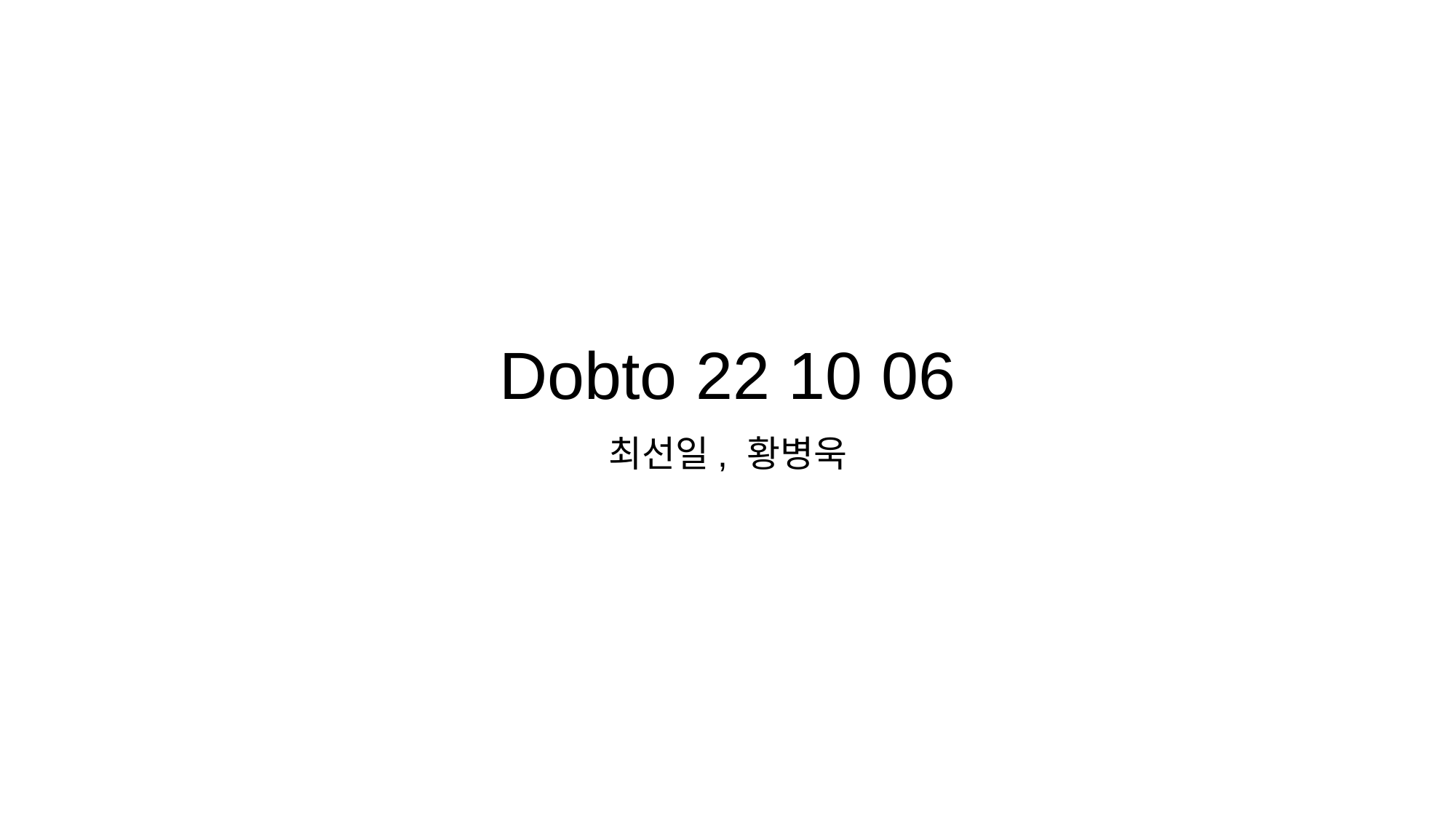

# Dobto 22 10 06
최선일, 황병욱